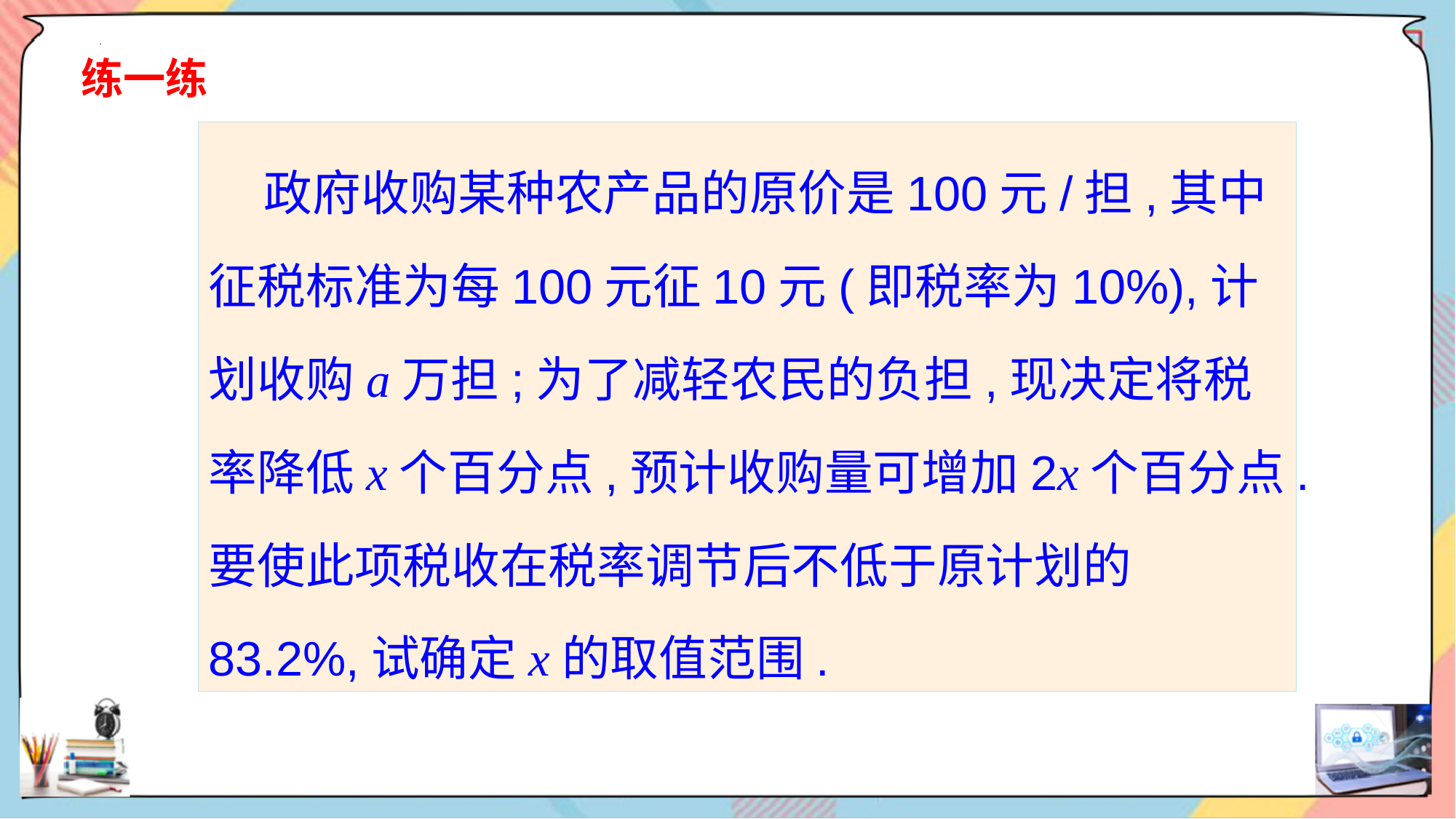

练一练
    政府收购某种农产品的原价是100元/担,其中征税标准为每100元征10元(即税率为10%),计划收购a万担;为了减轻农民的负担,现决定将税率降低x个百分点,预计收购量可增加2x个百分点.要使此项税收在税率调节后不低于原计划的83.2%,试确定x的取值范围.